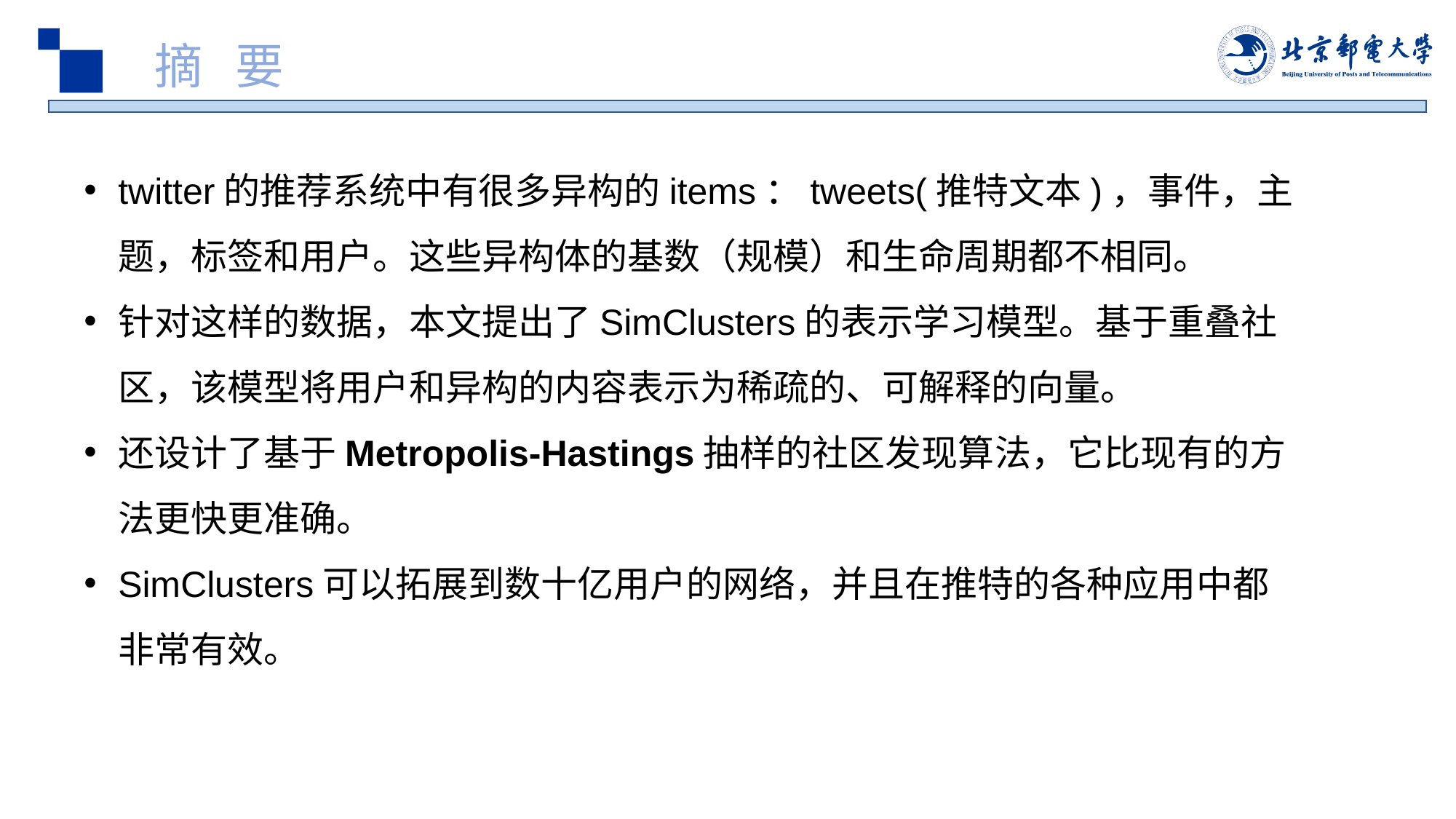

摘   要

twitter的推荐系统中有很多异构的items：tweets(推特文本)，事件，主题，标签和用户。这些异构体的基数（规模）和生命周期都不相同。
针对这样的数据，本文提出了SimClusters的表示学习模型。基于重叠社区，该模型将用户和异构的内容表示为稀疏的、可解释的向量。
还设计了基于Metropolis-Hastings抽样的社区发现算法，它比现有的方法更快更准确。
SimClusters可以拓展到数十亿用户的网络，并且在推特的各种应用中都非常有效。